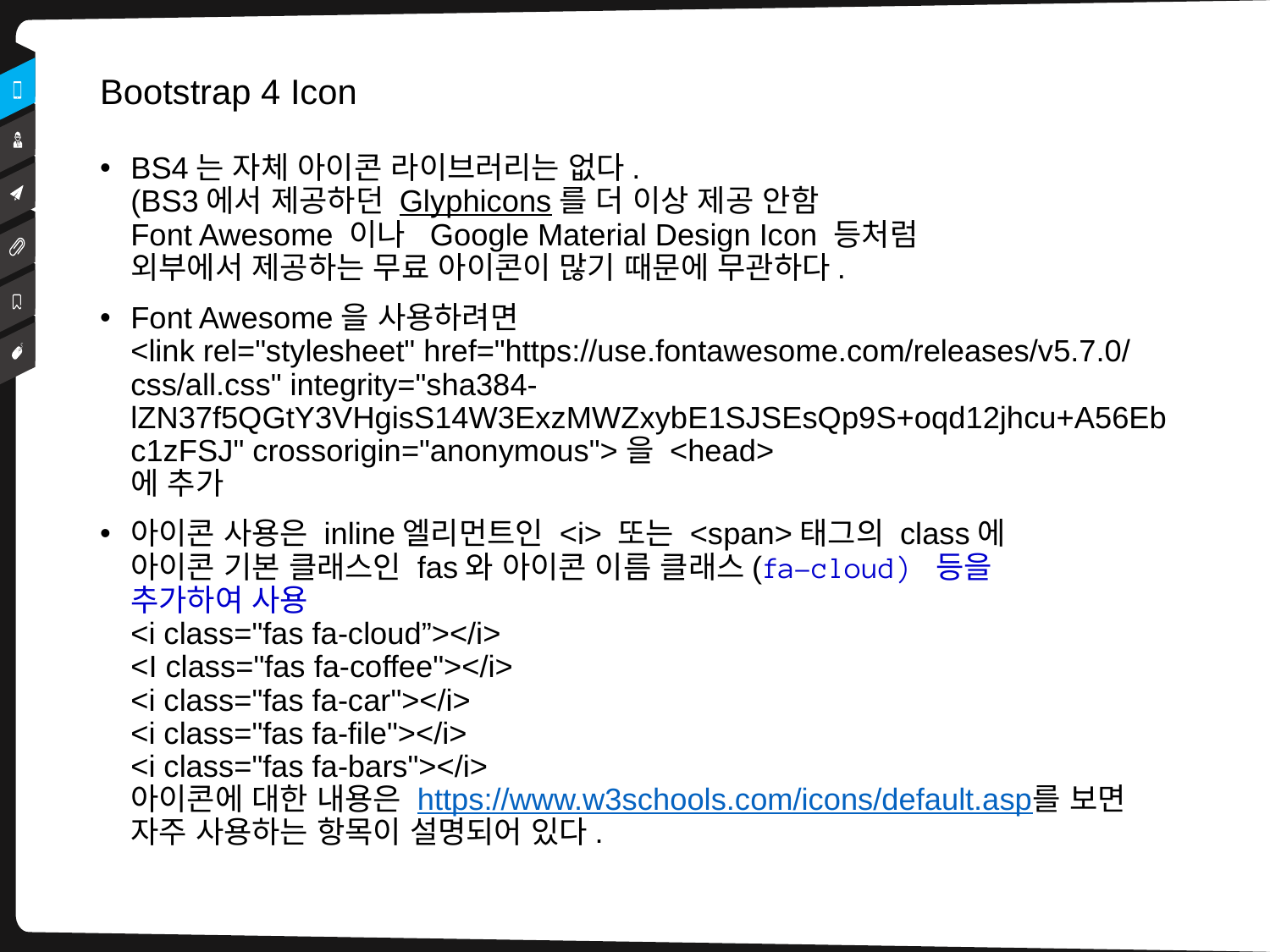

# Bootstrap 4 Icon
BS4는 자체 아이콘 라이브러리는 없다.
(BS3에서 제공하던 Glyphicons를 더 이상 제공 안함
Font Awesome 이나  Google Material Design Icon 등처럼
외부에서 제공하는 무료 아이콘이 많기 때문에 무관하다.
Font Awesome을 사용하려면
<link rel="stylesheet" href="https://use.fontawesome.com/releases/v5.7.0/css/all.css" integrity="sha384-lZN37f5QGtY3VHgisS14W3ExzMWZxybE1SJSEsQp9S+oqd12jhcu+A56Ebc1zFSJ" crossorigin="anonymous">을 <head>
에 추가
아이콘 사용은 inline엘리먼트인 <i> 또는 <span>태그의 class에
아이콘 기본 클래스인 fas와 아이콘 이름 클래스(fa-cloud) 등을
추가하여 사용
<i class="fas fa-cloud”></i>
<I class="fas fa-coffee"></i>
<i class="fas fa-car"></i>
<i class="fas fa-file"></i>
<i class="fas fa-bars"></i>
아이콘에 대한 내용은 https://www.w3schools.com/icons/default.asp를 보면 자주 사용하는 항목이 설명되어 있다.